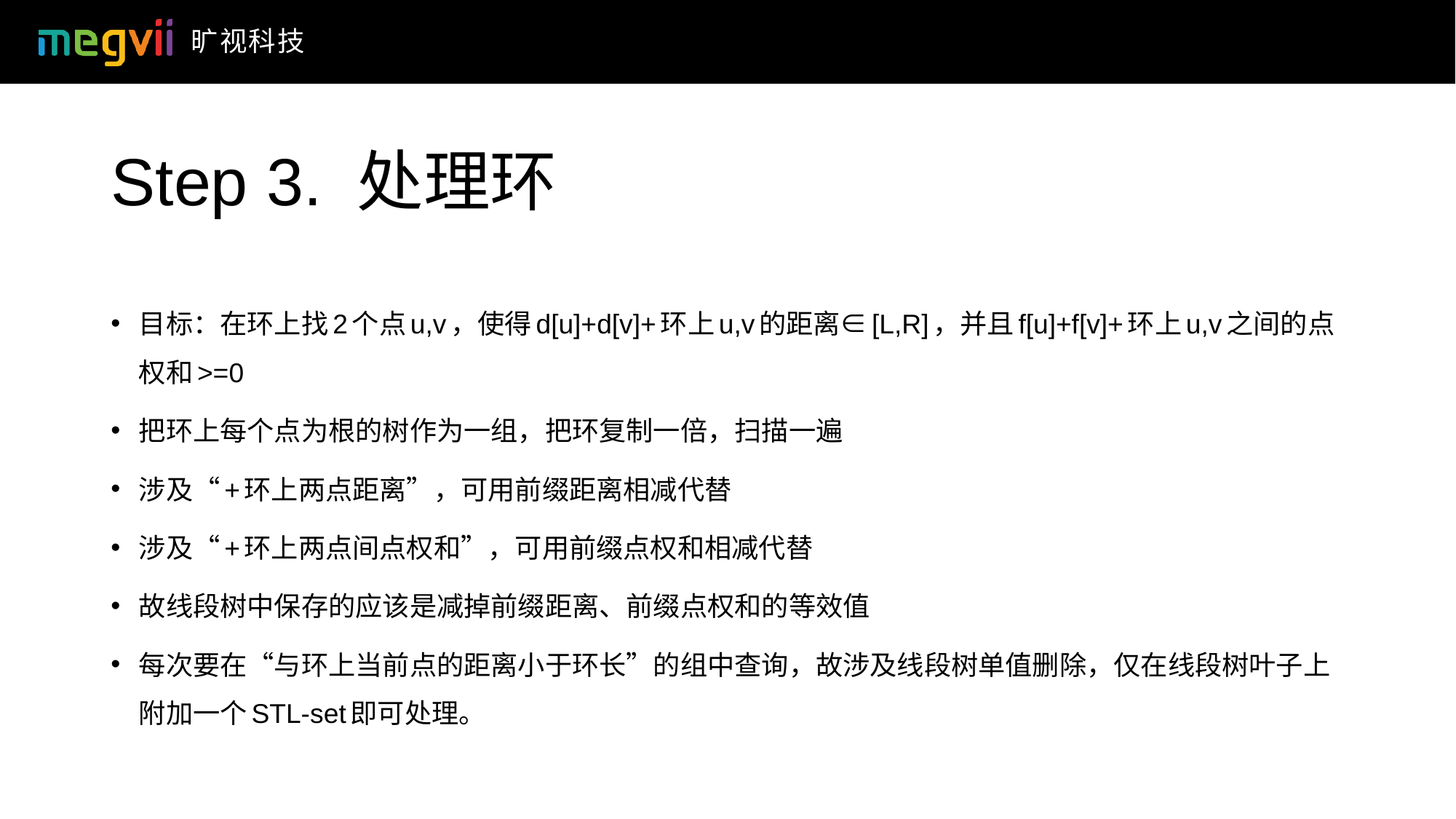

# Step 3. 处理环
目标：在环上找2个点u,v，使得d[u]+d[v]+环上u,v的距离∈[L,R]，并且f[u]+f[v]+环上u,v之间的点权和>=0
把环上每个点为根的树作为一组，把环复制一倍，扫描一遍
涉及“+环上两点距离”，可用前缀距离相减代替
涉及“+环上两点间点权和”，可用前缀点权和相减代替
故线段树中保存的应该是减掉前缀距离、前缀点权和的等效值
每次要在“与环上当前点的距离小于环长”的组中查询，故涉及线段树单值删除，仅在线段树叶子上附加一个STL-set即可处理。